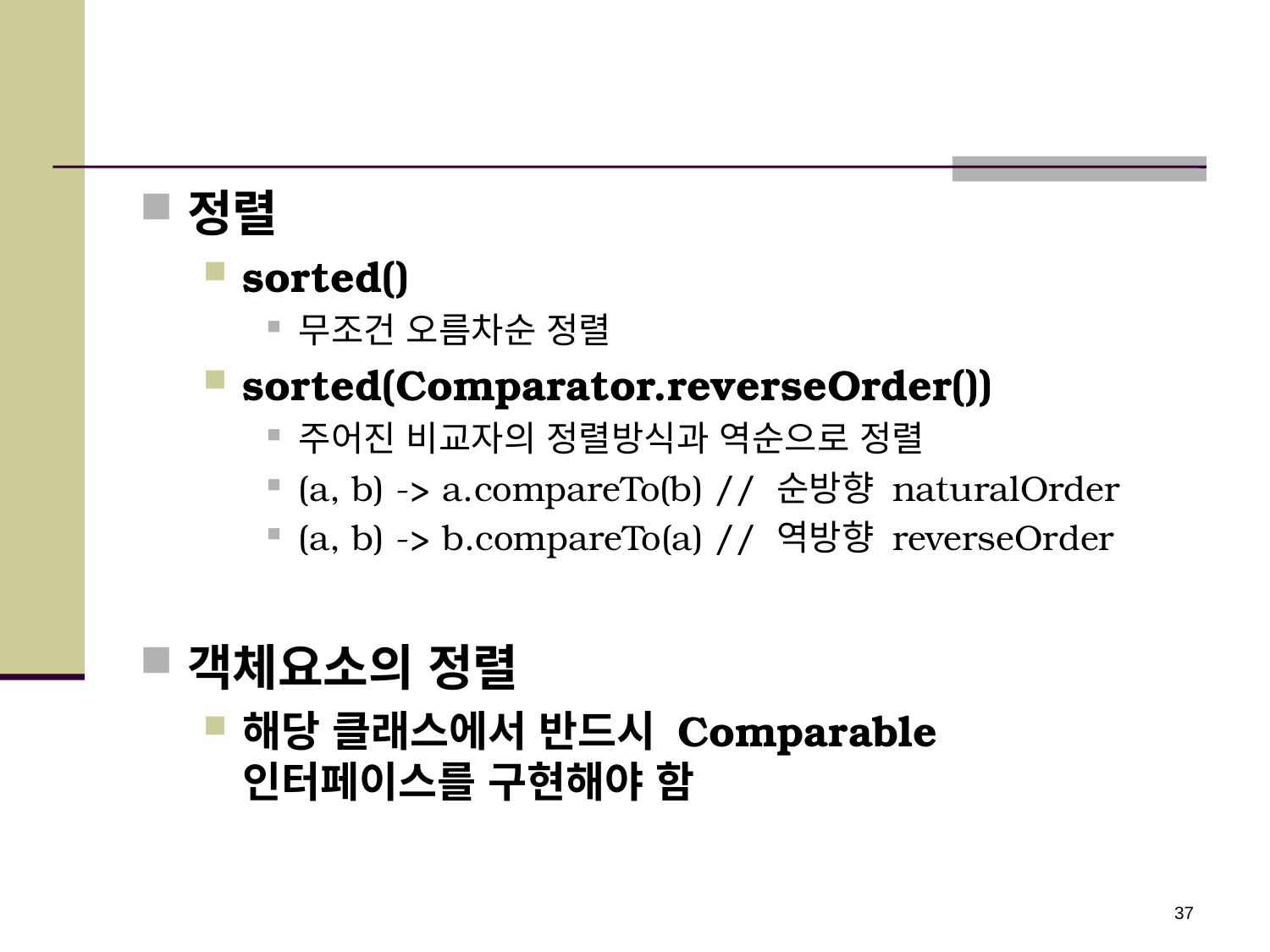

#
정렬
sorted()
무조건 오름차순 정렬
sorted(Comparator.reverseOrder())
주어진 비교자의 정렬방식과 역순으로 정렬
(a, b) -> a.compareTo(b) // 순방향 naturalOrder
(a, b) -> b.compareTo(a) // 역방향 reverseOrder

객체요소의 정렬
해당 클래스에서 반드시 Comparable 인터페이스를 구현해야 함
37